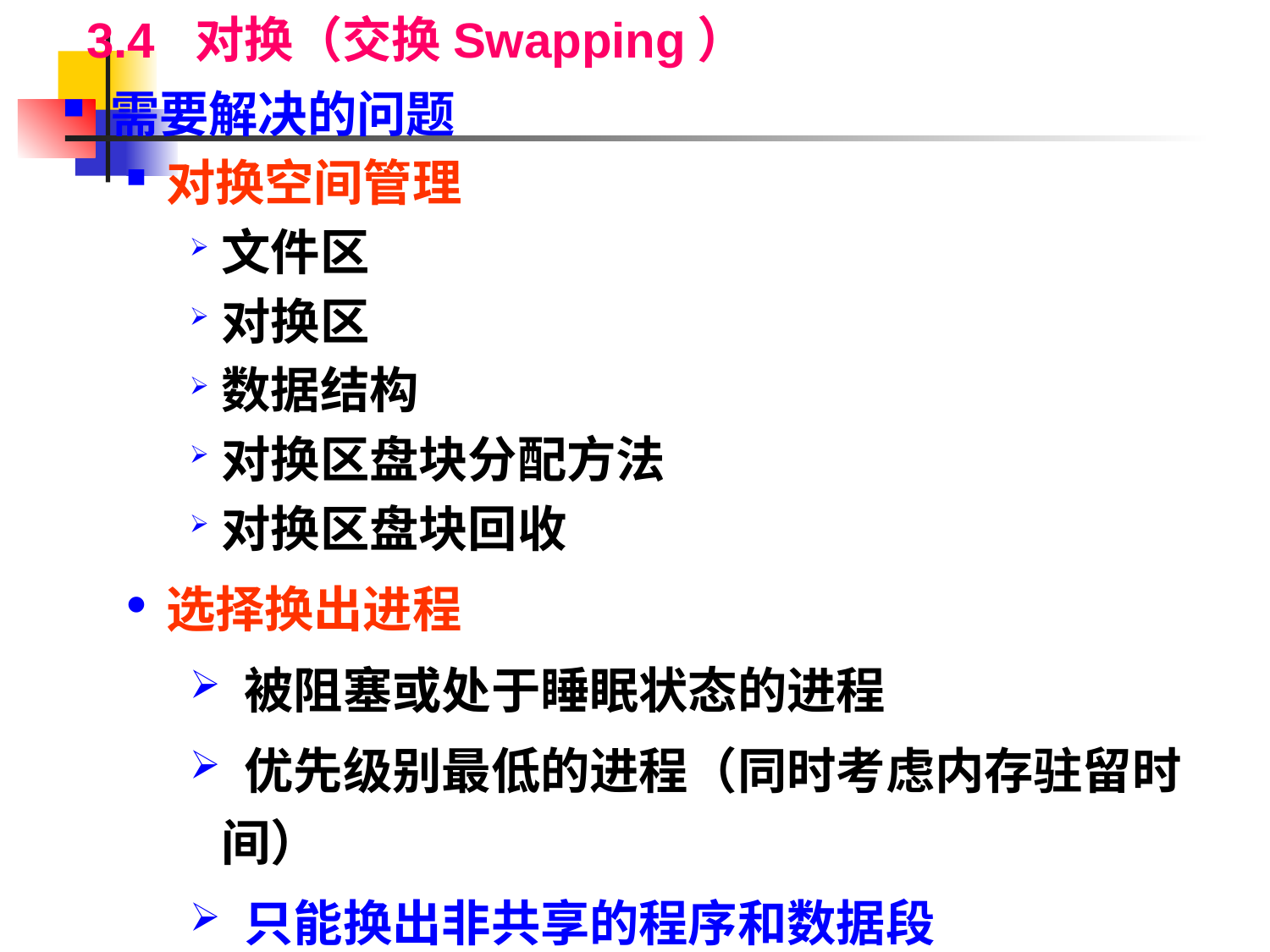

3.4  对换（交换Swapping）
需要解决的问题
对换空间管理
文件区
对换区
数据结构
对换区盘块分配方法
对换区盘块回收
选择换出进程
 被阻塞或处于睡眠状态的进程
 优先级别最低的进程（同时考虑内存驻留时间）
 只能换出非共享的程序和数据段